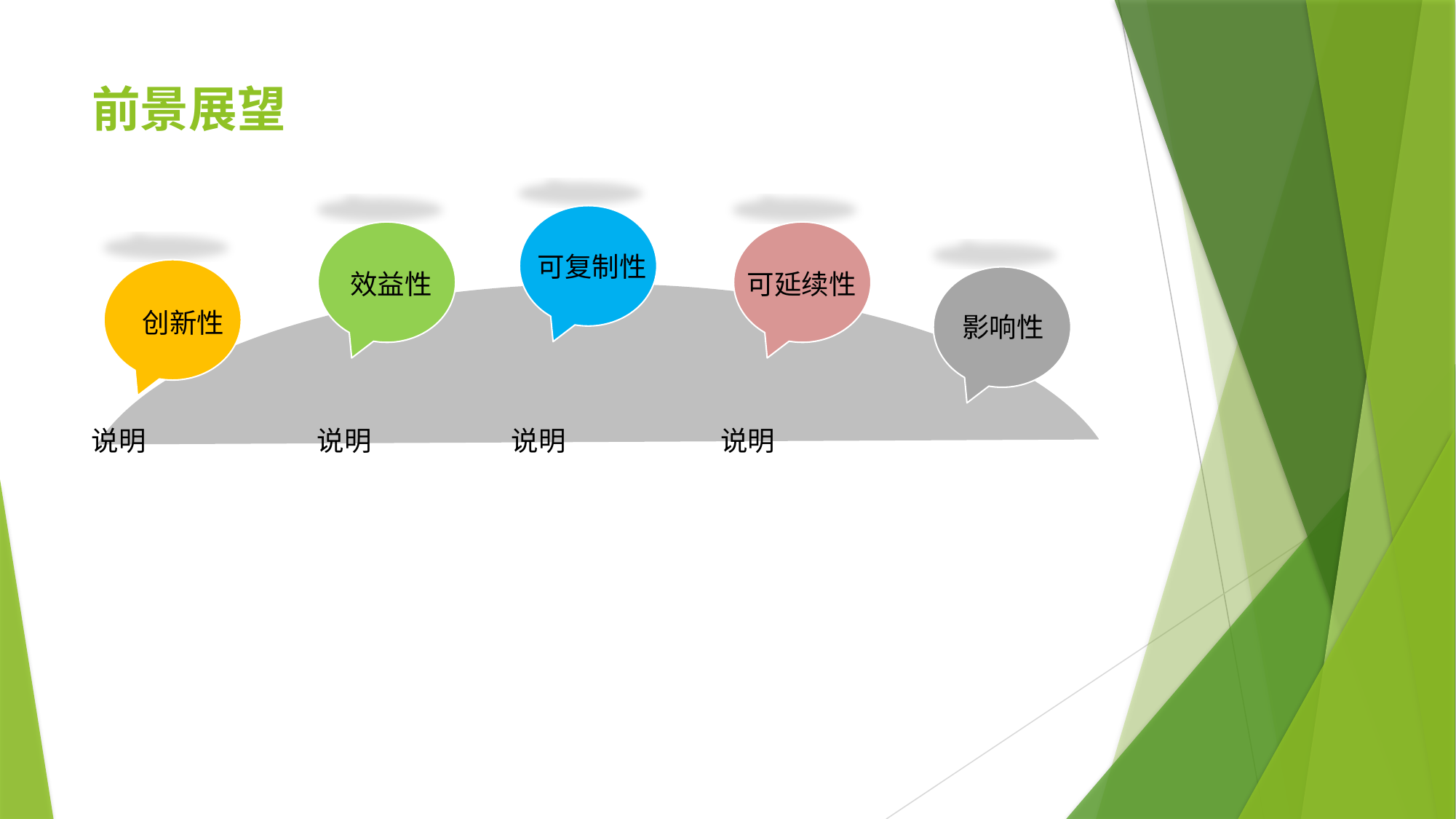

# 前景展望

可复制性

效益性
可延续性

创新性
影响性
说明
说明
说明
说明